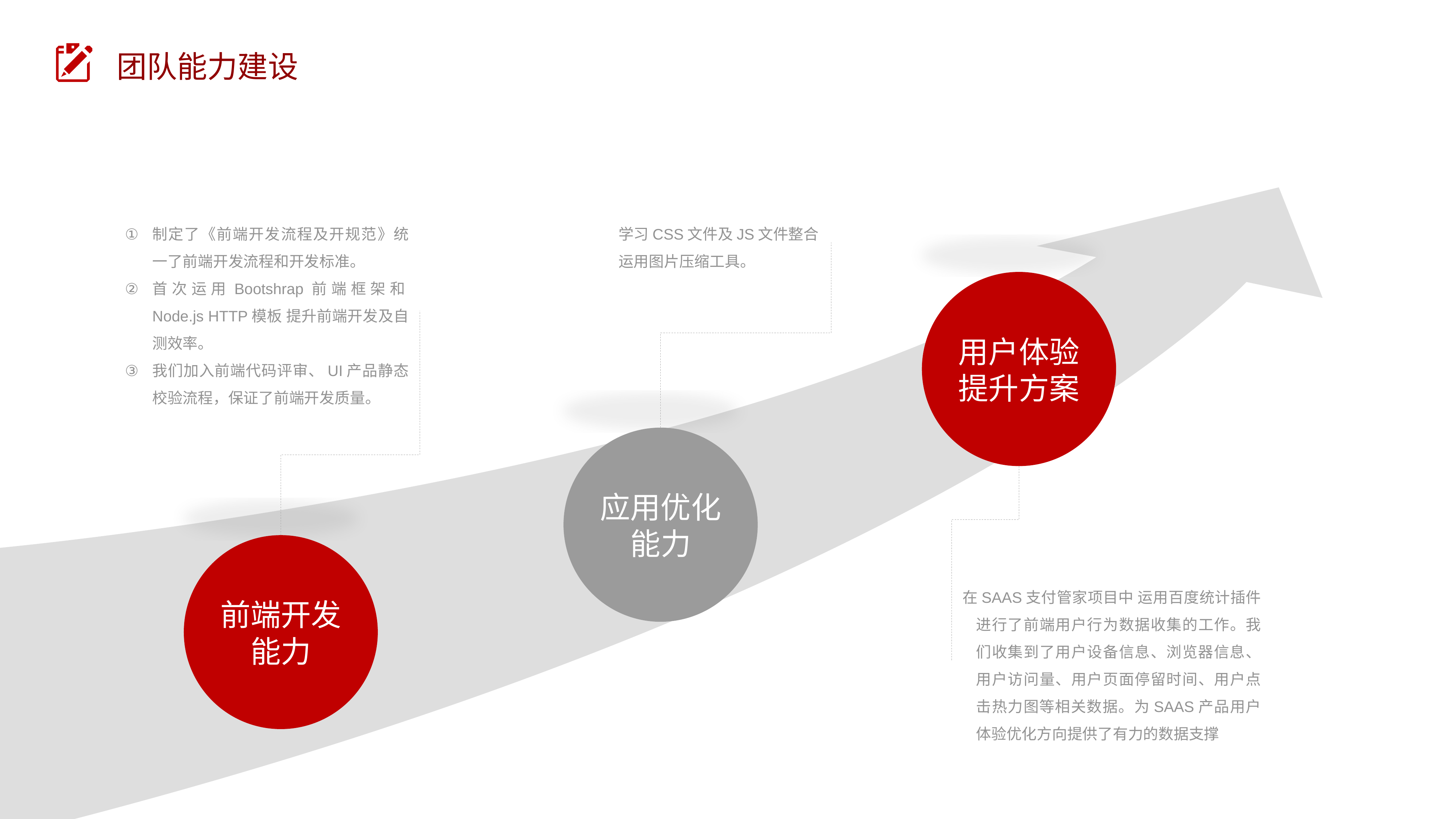

团队能力建设

学习CSS文件及JS文件整合
运用图片压缩工具。
制定了《前端开发流程及开规范》统一了前端开发流程和开发标准。
首次运用Bootshrap前端框架和Node.js HTTP模板 提升前端开发及自测效率。
我们加入前端代码评审、UI产品静态校验流程，保证了前端开发质量。
用户体验提升方案
应用优化能力
前端开发能力
在SAAS支付管家项目中 运用百度统计插件 进行了前端用户行为数据收集的工作。我们收集到了用户设备信息、浏览器信息、用户访问量、用户页面停留时间、用户点击热力图等相关数据。为SAAS产品用户体验优化方向提供了有力的数据支撑